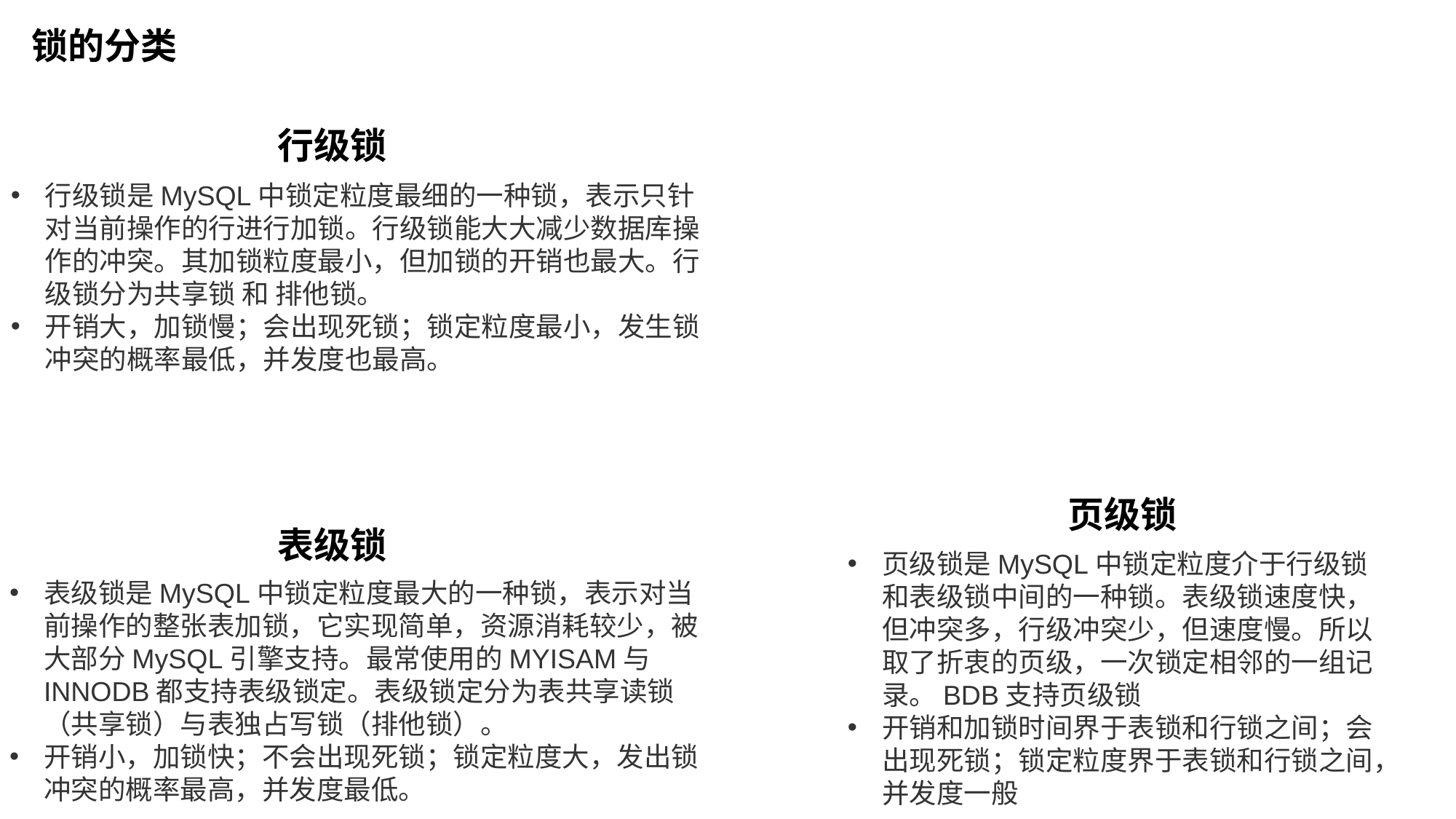

锁的分类
行级锁
行级锁是MySQL中锁定粒度最细的一种锁，表示只针对当前操作的行进行加锁。行级锁能大大减少数据库操作的冲突。其加锁粒度最小，但加锁的开销也最大。行级锁分为共享锁 和 排他锁。
开销大，加锁慢；会出现死锁；锁定粒度最小，发生锁冲突的概率最低，并发度也最高。
页级锁
表级锁
页级锁是MySQL中锁定粒度介于行级锁和表级锁中间的一种锁。表级锁速度快，但冲突多，行级冲突少，但速度慢。所以取了折衷的页级，一次锁定相邻的一组记录。BDB支持页级锁
开销和加锁时间界于表锁和行锁之间；会出现死锁；锁定粒度界于表锁和行锁之间，并发度一般
表级锁是MySQL中锁定粒度最大的一种锁，表示对当前操作的整张表加锁，它实现简单，资源消耗较少，被大部分MySQL引擎支持。最常使用的MYISAM与INNODB都支持表级锁定。表级锁定分为表共享读锁（共享锁）与表独占写锁（排他锁）。
开销小，加锁快；不会出现死锁；锁定粒度大，发出锁冲突的概率最高，并发度最低。